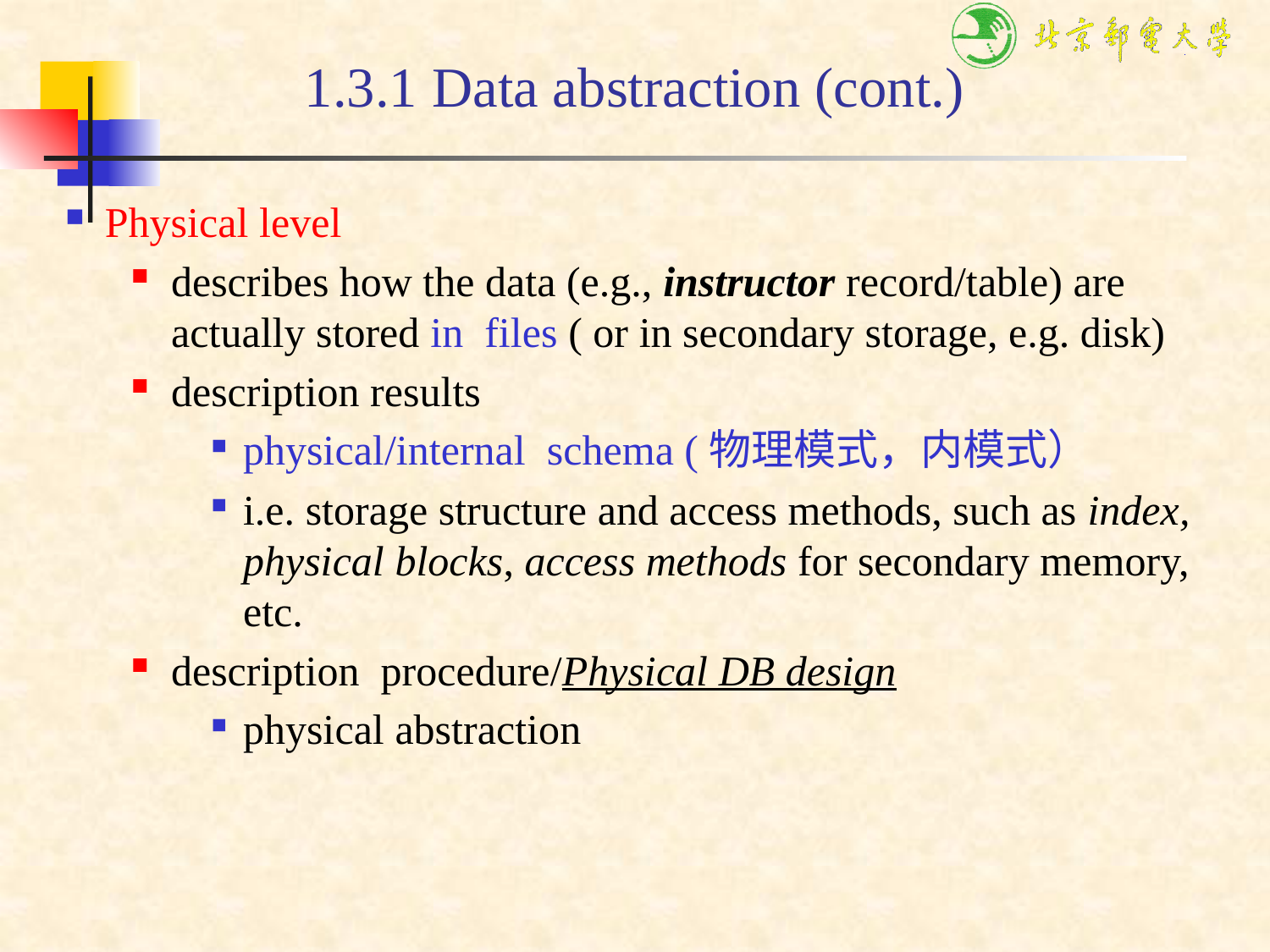

# 1.3.1 Data abstraction (cont.)
Physical level
describes how the data (e.g., instructor record/table) are actually stored in  files ( or in secondary storage, e.g. disk)
description results
physical/internal  schema (物理模式，内模式）
i.e. storage structure and access methods, such as index, physical blocks, access methods for secondary memory, etc.
description  procedure/Physical DB design
physical abstraction

39